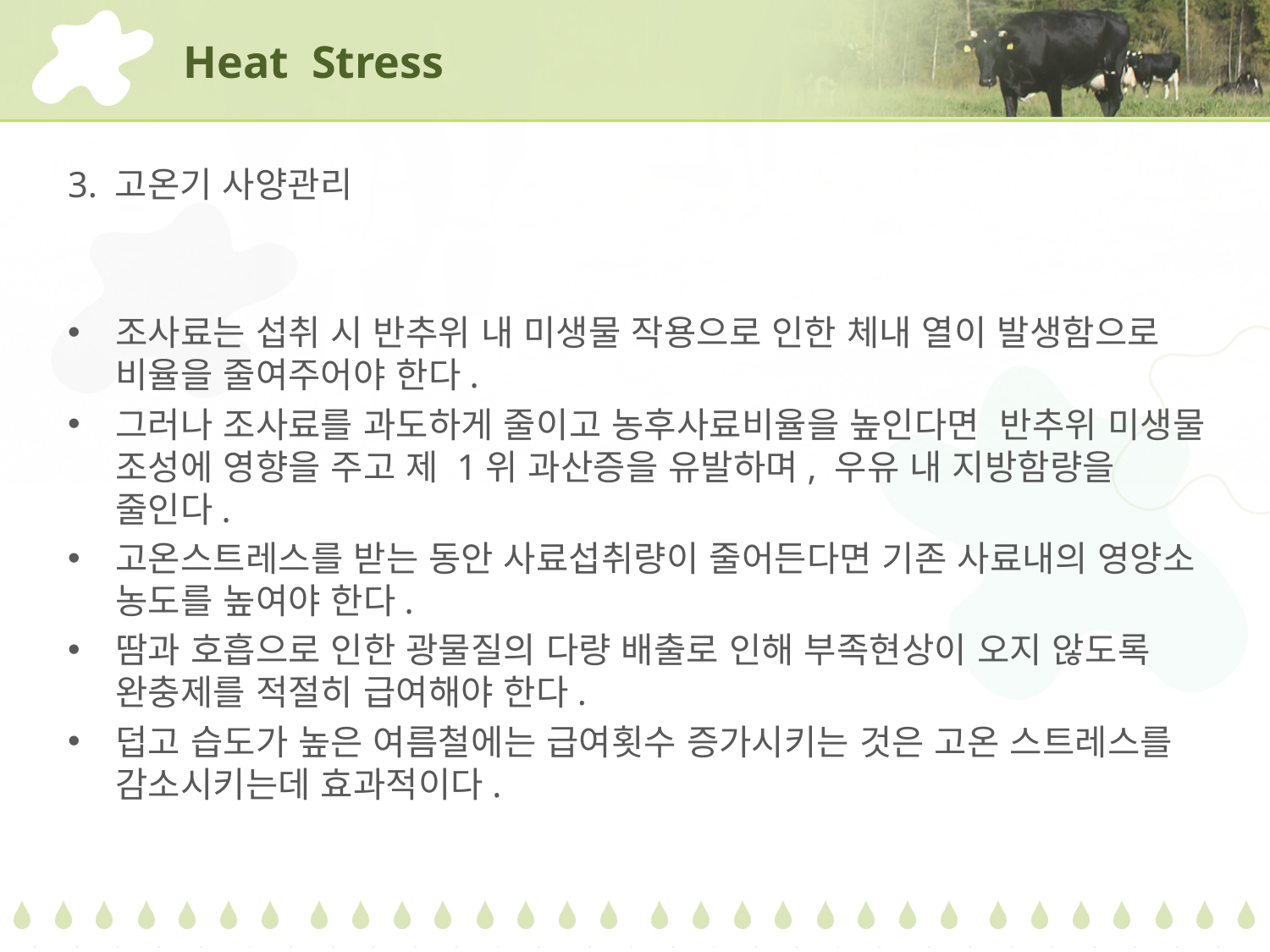

# Heat  Stress
3. 고온기 사양관리

조사료는 섭취 시 반추위 내 미생물 작용으로 인한 체내 열이 발생함으로 비율을 줄여주어야 한다.
그러나 조사료를 과도하게 줄이고 농후사료비율을 높인다면  반추위 미생물 조성에 영향을 주고 제 1위 과산증을 유발하며, 우유 내 지방함량을 줄인다.
고온스트레스를 받는 동안 사료섭취량이 줄어든다면 기존 사료내의 영양소 농도를 높여야 한다.
땀과 호흡으로 인한 광물질의 다량 배출로 인해 부족현상이 오지 않도록 완충제를 적절히 급여해야 한다.
덥고 습도가 높은 여름철에는 급여횟수 증가시키는 것은 고온 스트레스를 감소시키는데 효과적이다.